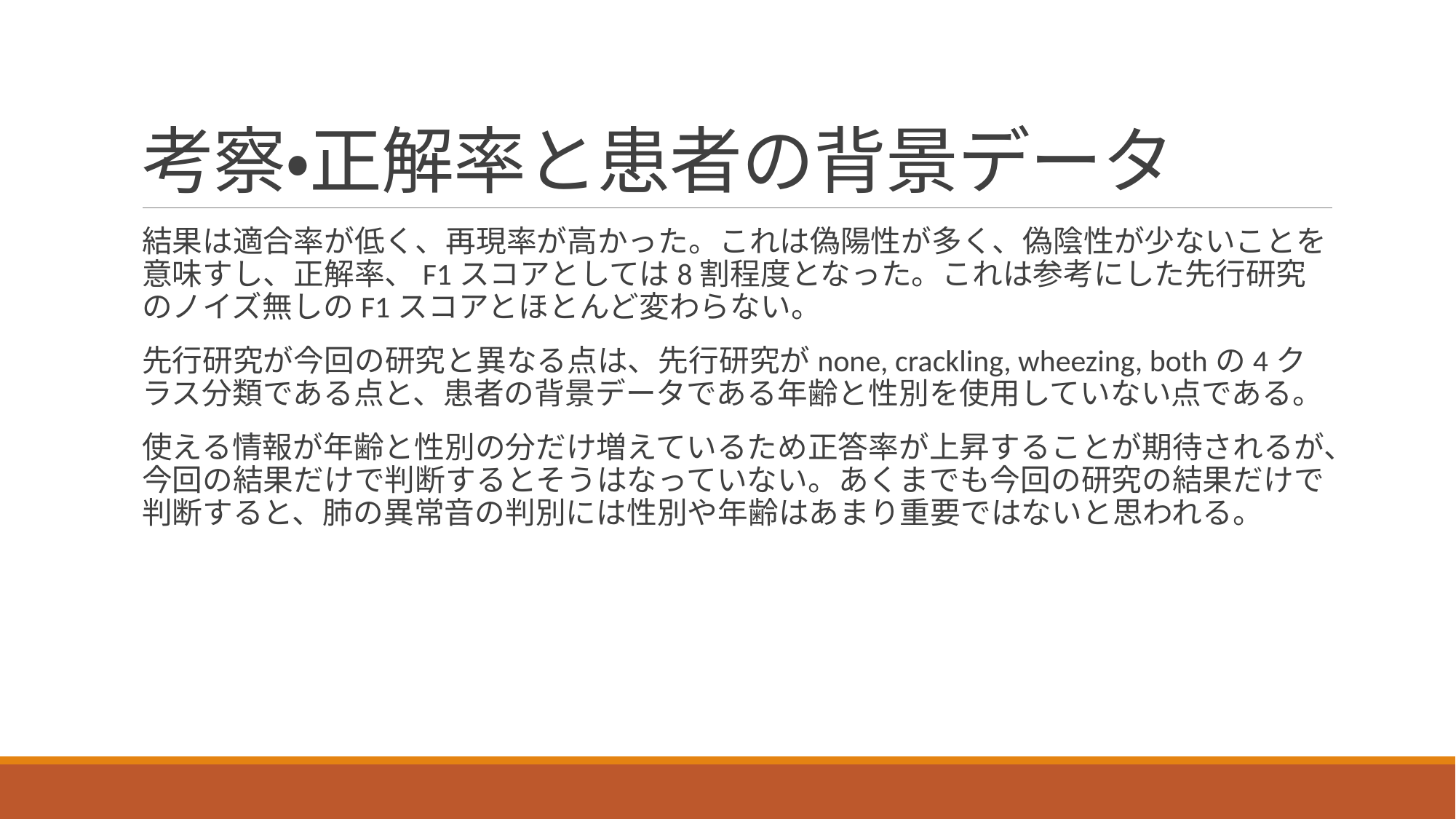

# 考察・正解率と患者の背景データ
結果は適合率が低く、再現率が高かった。これは偽陽性が多く、偽陰性が少ないことを意味すし、正解率、F1スコアとしては8割程度となった。これは参考にした先行研究のノイズ無しのF1スコアとほとんど変わらない。
先行研究が今回の研究と異なる点は、先行研究がnone, crackling, wheezing, bothの4クラス分類である点と、患者の背景データである年齢と性別を使用していない点である。
使える情報が年齢と性別の分だけ増えているため正答率が上昇することが期待されるが、今回の結果だけで判断するとそうはなっていない。あくまでも今回の研究の結果だけで判断すると、肺の異常音の判別には性別や年齢はあまり重要ではないと思われる。